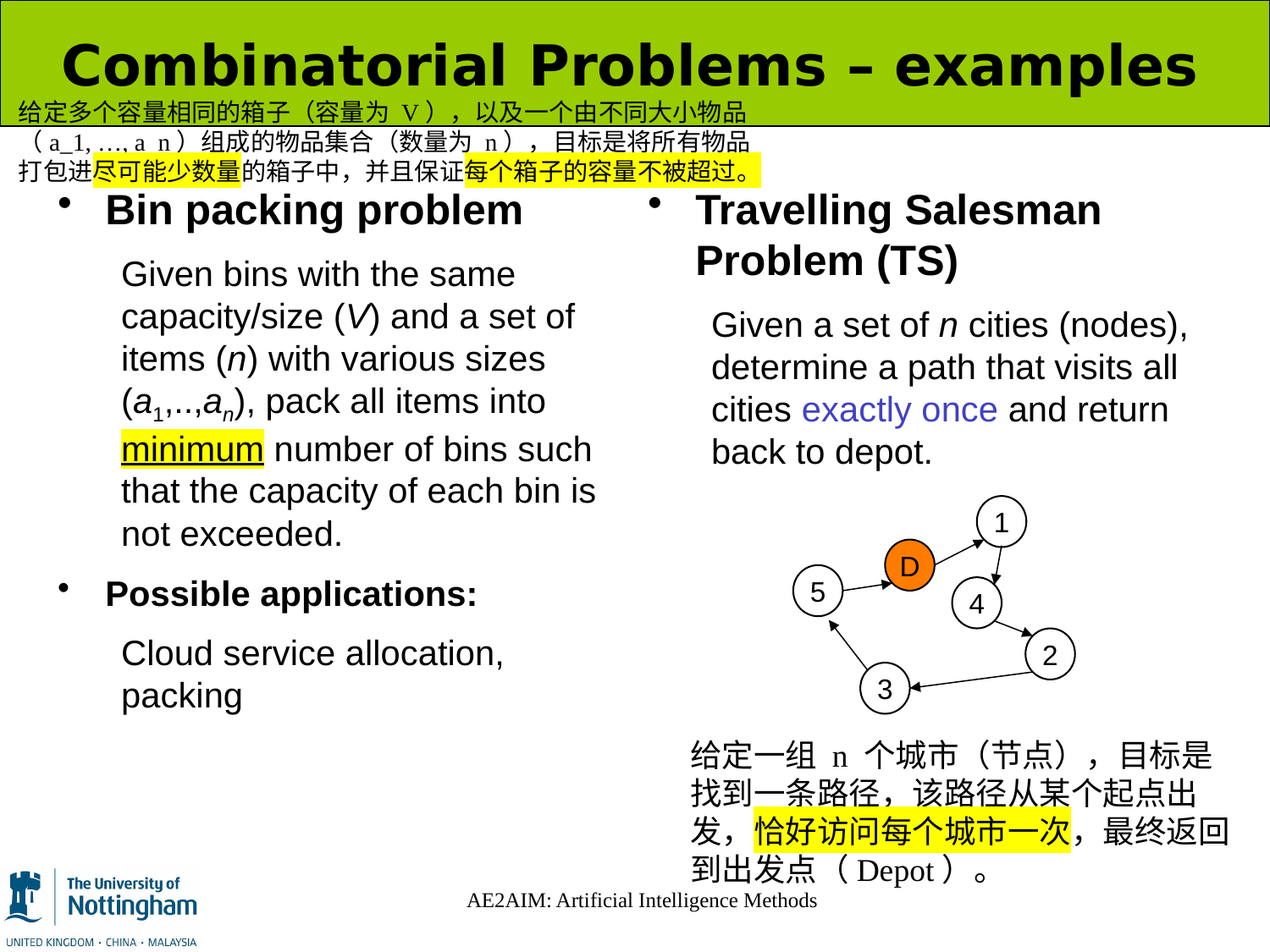

# Combinatorial Problems – examples
给定多个容量相同的箱子（容量为 V），以及一个由不同大小物品（a_1, …, a_n）组成的物品集合（数量为 n），目标是将所有物品打包进尽可能少数量的箱子中，并且保证每个箱子的容量不被超过。
Bin packing problem
Given bins with the same capacity/size (V) and a set of items (n) with various sizes (a1,..,an), pack all items into minimum number of bins such that the capacity of each bin is not exceeded.
Possible applications:
Cloud service allocation, packing
Travelling Salesman Problem (TS)
Given a set of n cities (nodes), determine a path that visits all cities exactly once and return back to depot.
1
D
5
4
2
3
给定一组 n 个城市（节点），目标是找到一条路径，该路径从某个起点出发，恰好访问每个城市一次，最终返回到出发点（Depot）。
AE2AIM: Artificial Intelligence Methods